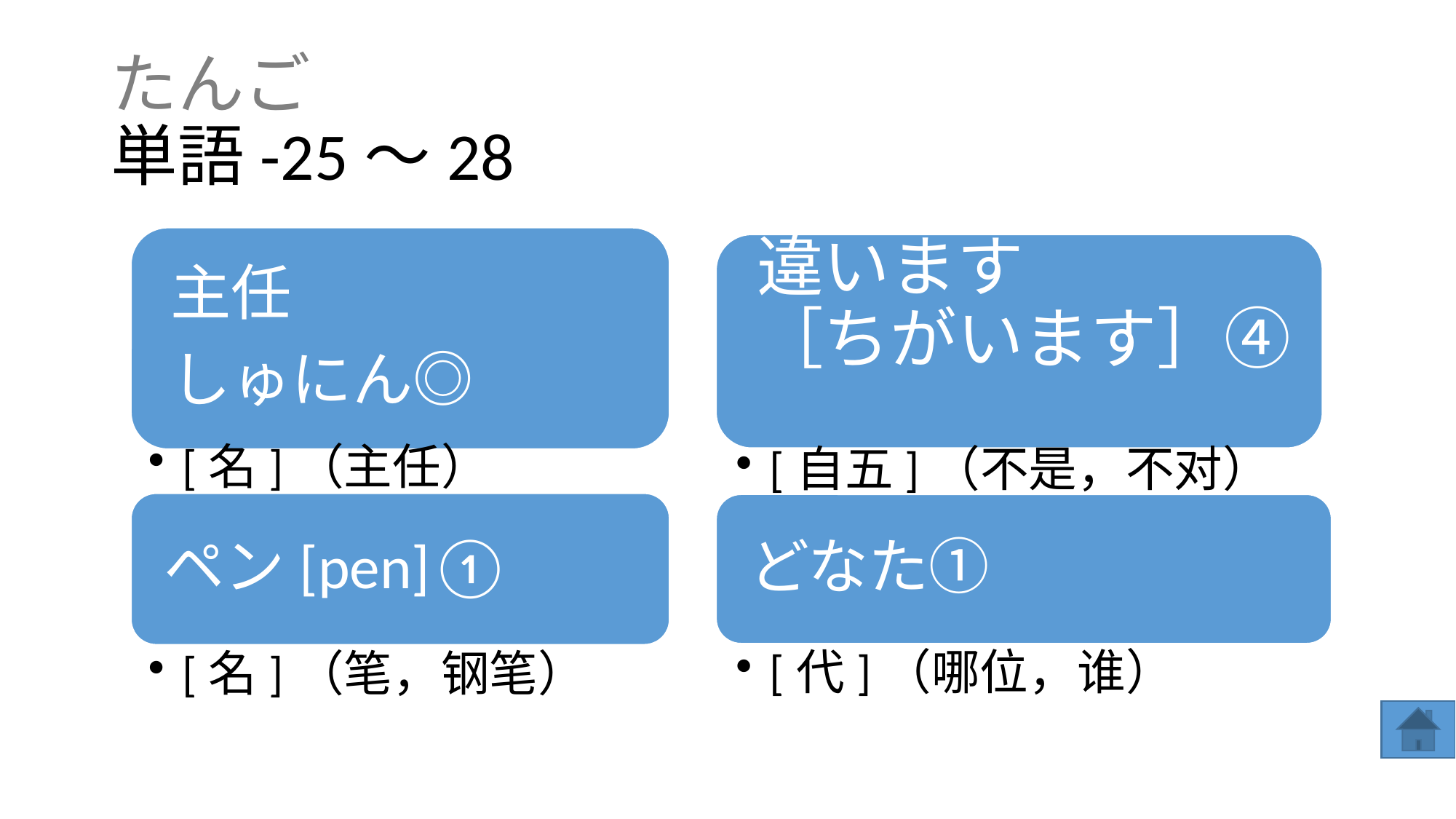

# たんご 単語-25～28
主任
しゅにん◎
[名]（主任）
ペン[pen]①
[名]（笔，钢笔）
違います
［ちがいます］④
[自五]（不是，不对）
どなた①
[代]（哪位，谁）